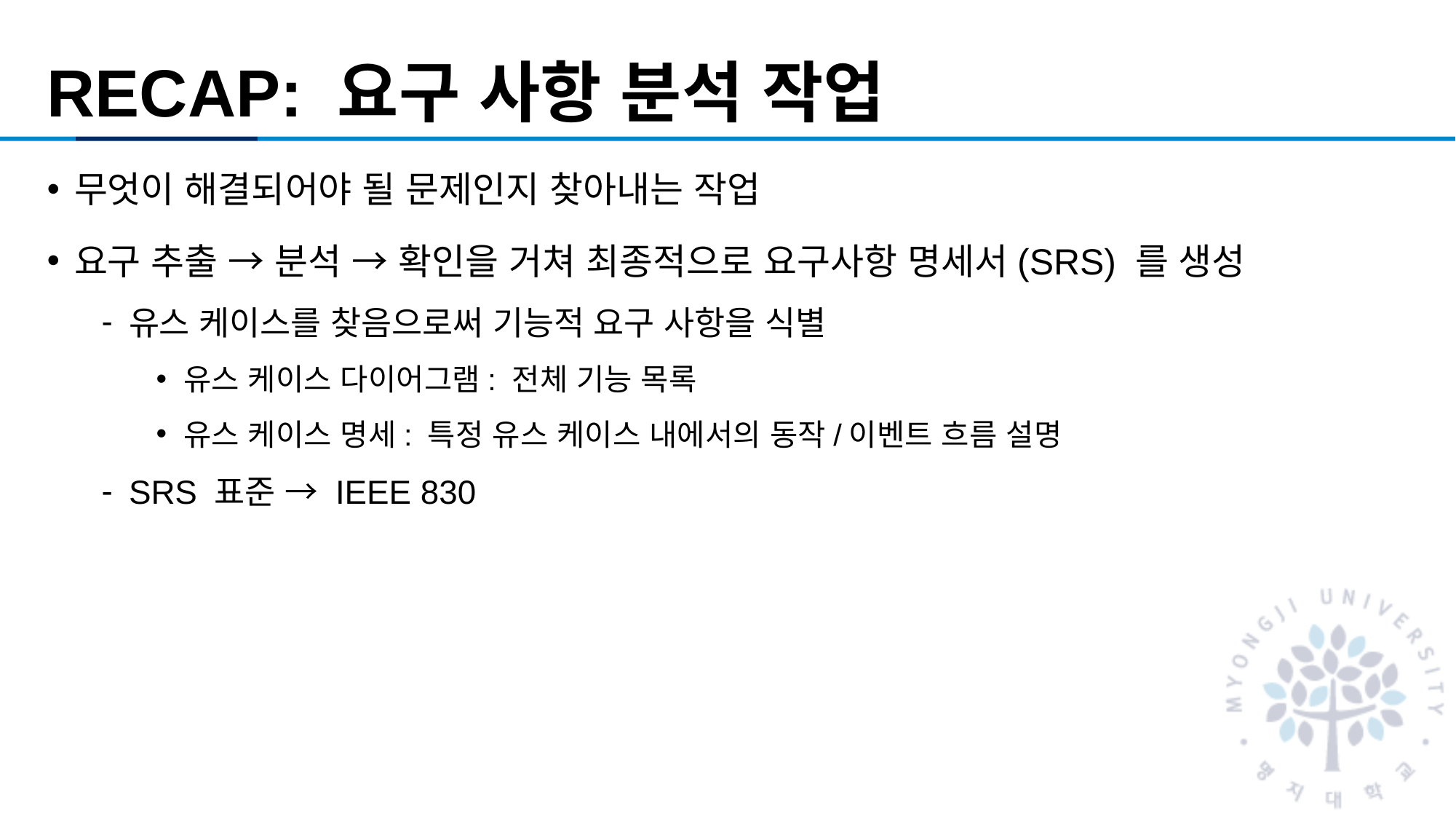

# RECAP: 요구 사항 분석 작업
무엇이 해결되어야 될 문제인지 찾아내는 작업
요구 추출 → 분석 → 확인을 거쳐 최종적으로 요구사항 명세서(SRS) 를 생성
유스 케이스를 찾음으로써 기능적 요구 사항을 식별
유스 케이스 다이어그램: 전체 기능 목록
유스 케이스 명세: 특정 유스 케이스 내에서의 동작/이벤트 흐름 설명
SRS 표준 → IEEE 830